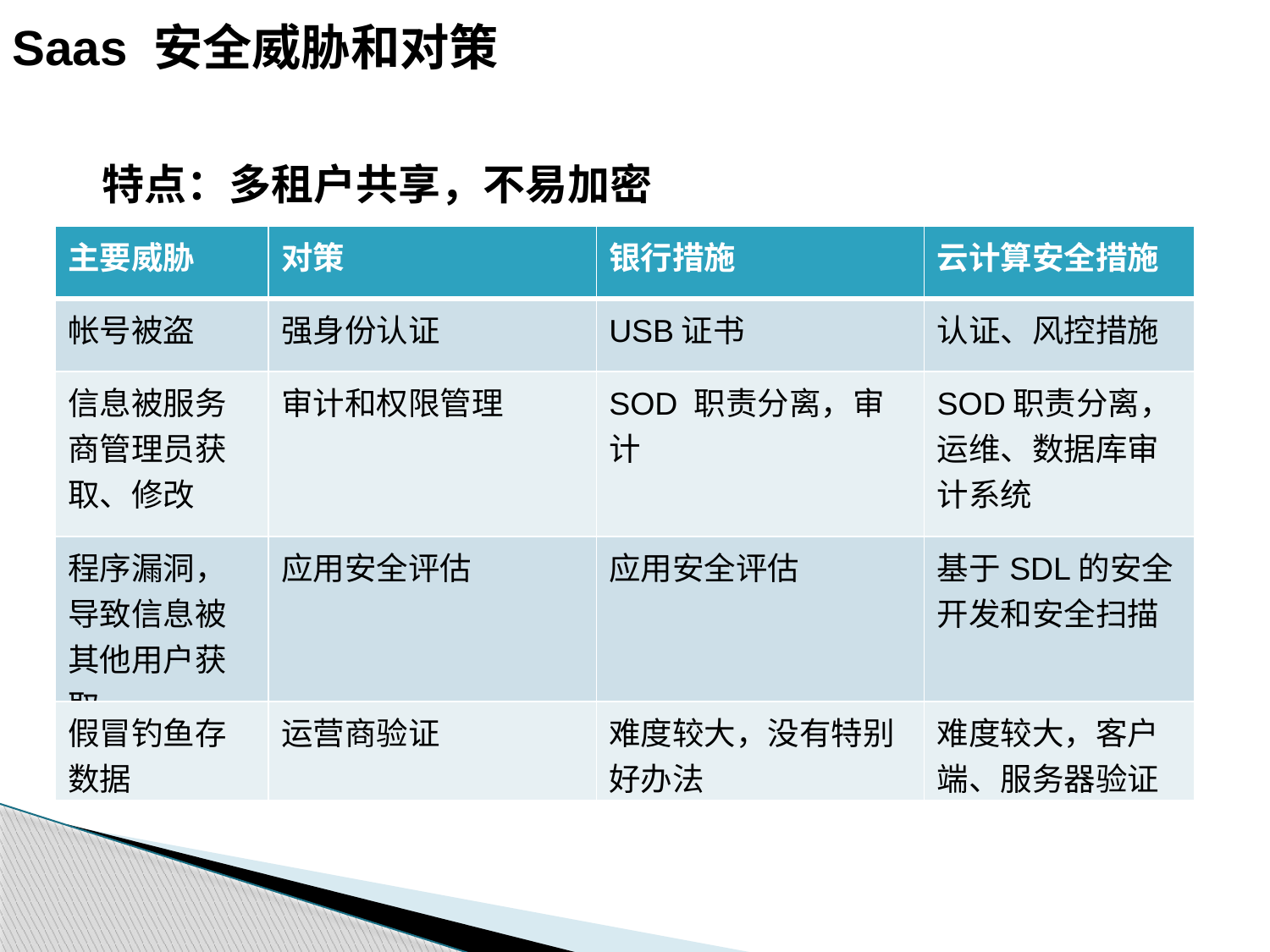

Saas 安全威胁和对策
特点：多租户共享，不易加密
| 主要威胁 | 对策 | 银行措施 | 云计算安全措施 |
| --- | --- | --- | --- |
| 帐号被盗 | 强身份认证 | USB证书 | 认证、风控措施 |
| 信息被服务商管理员获取、修改 | 审计和权限管理 | SOD 职责分离，审计 | SOD职责分离，运维、数据库审计系统 |
| 程序漏洞，导致信息被其他用户获取 | 应用安全评估 | 应用安全评估 | 基于SDL的安全开发和安全扫描 |
| 假冒钓鱼存数据 | 运营商验证 | 难度较大，没有特别好办法 | 难度较大，客户端、服务器验证 |